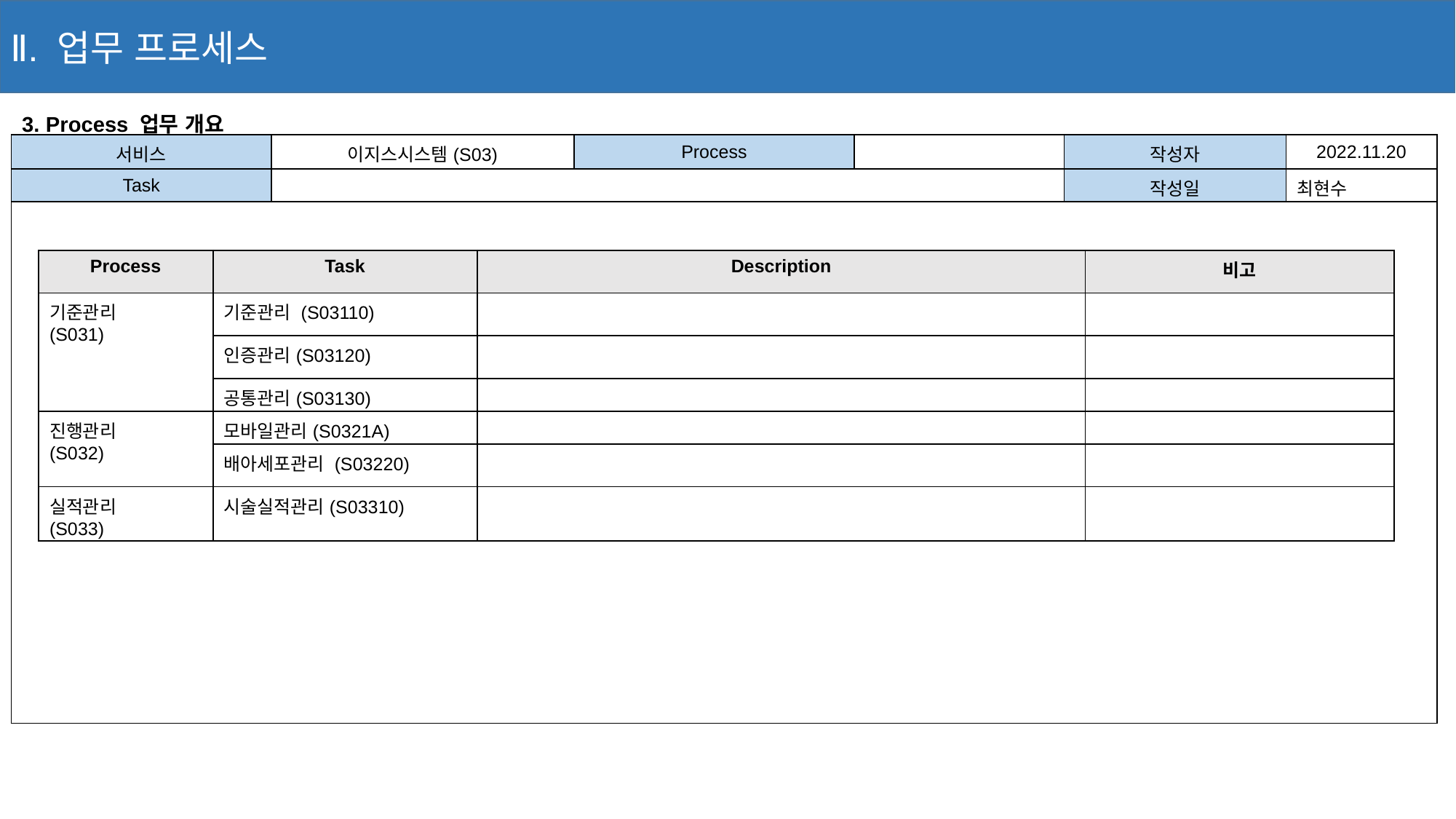

Ⅱ. 업무 프로세스
Ⅱ. 업무 프로세스
3. Process 업무 개요
| 서비스 | 이지스시스템(S03) | Process |  | 작성자 | 2022.11.20 |
| --- | --- | --- | --- | --- | --- |
| Task |  |  |  | 작성일 | 최현수 |
|  |  |  |  |  |  |
| Process | Task | Description | 비고 |
| --- | --- | --- | --- |
| 기준관리 (S031) | 기준관리 (S03110) |  |  |
|  | 인증관리(S03120) |  |  |
|  | 공통관리(S03130) |  |  |
| 진행관리 (S032) | 모바일관리(S0321A) |  |  |
|  | 배아세포관리 (S03220) |  |  |
| 실적관리 (S033) | 시술실적관리(S03310) |  |  |